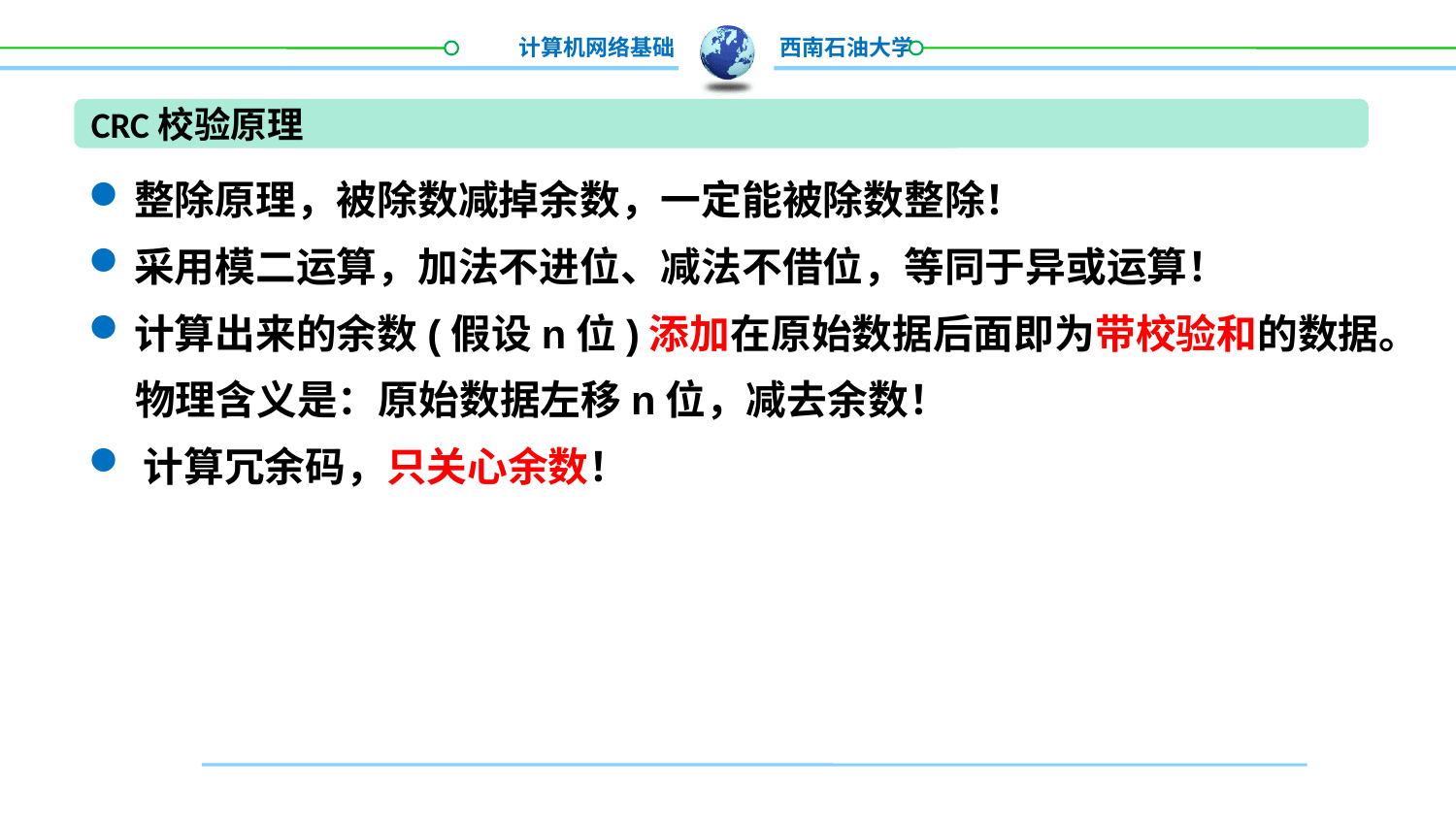

CRC校验原理
整除原理，被除数减掉余数，一定能被除数整除！
采用模二运算，加法不进位、减法不借位，等同于异或运算！
计算出来的余数(假设n位)添加在原始数据后面即为带校验和的数据。
    物理含义是：原始数据左移n位，减去余数！
计算冗余码，只关心余数！